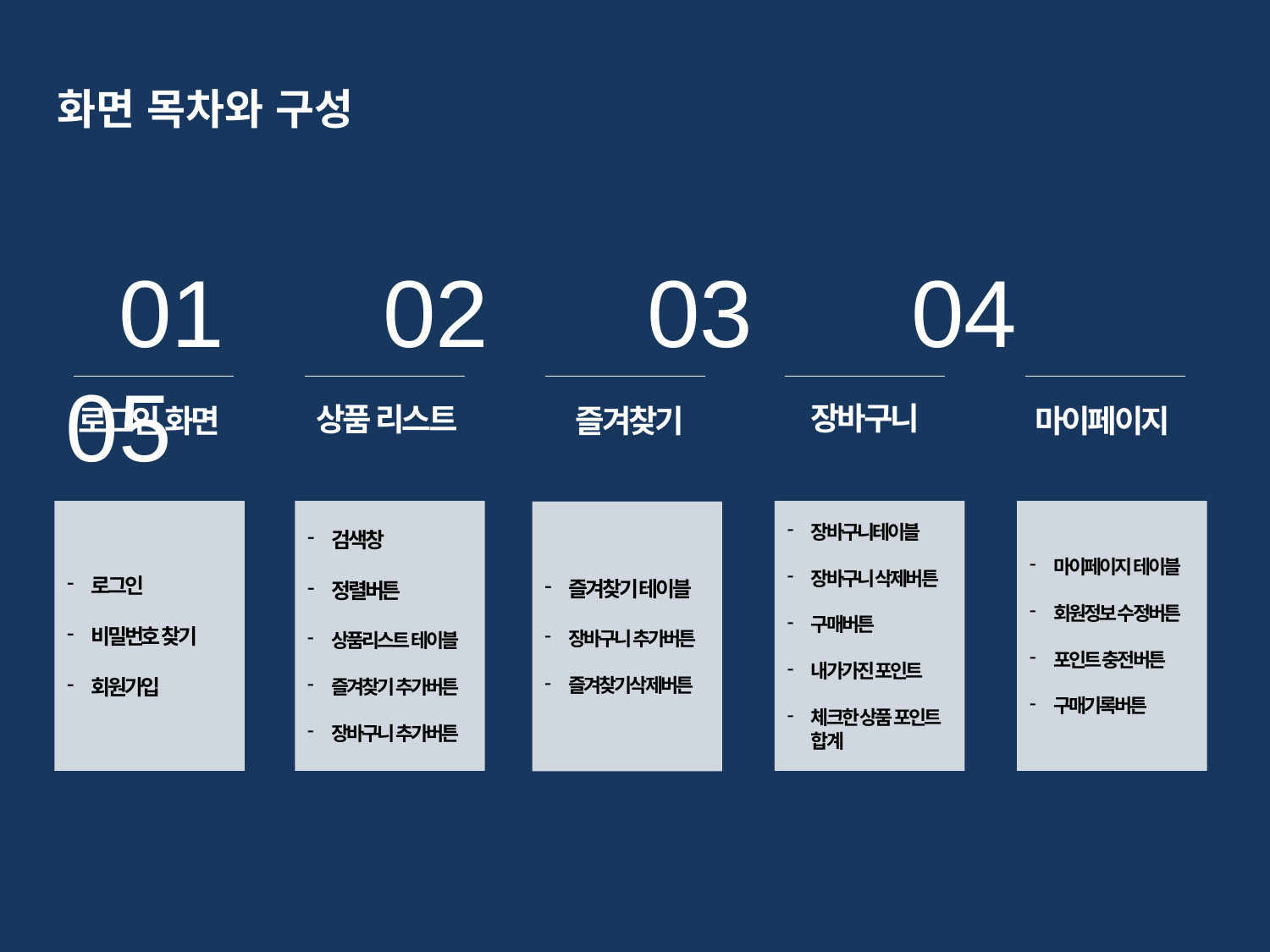

화면 목차와 구성
  01      02      03      04      05
장바구니
상품 리스트
로그인 화면
즐겨찾기
마이페이지
로그인

비밀번호 찾기

회원가입
검색창

정렬버튼

상품리스트 테이블

즐겨찾기 추가버튼

장바구니 추가버튼
장바구니테이블

장바구니 삭제버튼

구매버튼

내가가진 포인트

체크한 상품 포인트 합계
마이페이지 테이블

회원정보 수정버튼

포인트 충전버튼

구매기록버튼
즐겨찾기 테이블

장바구니 추가버튼

즐겨찾기삭제버튼